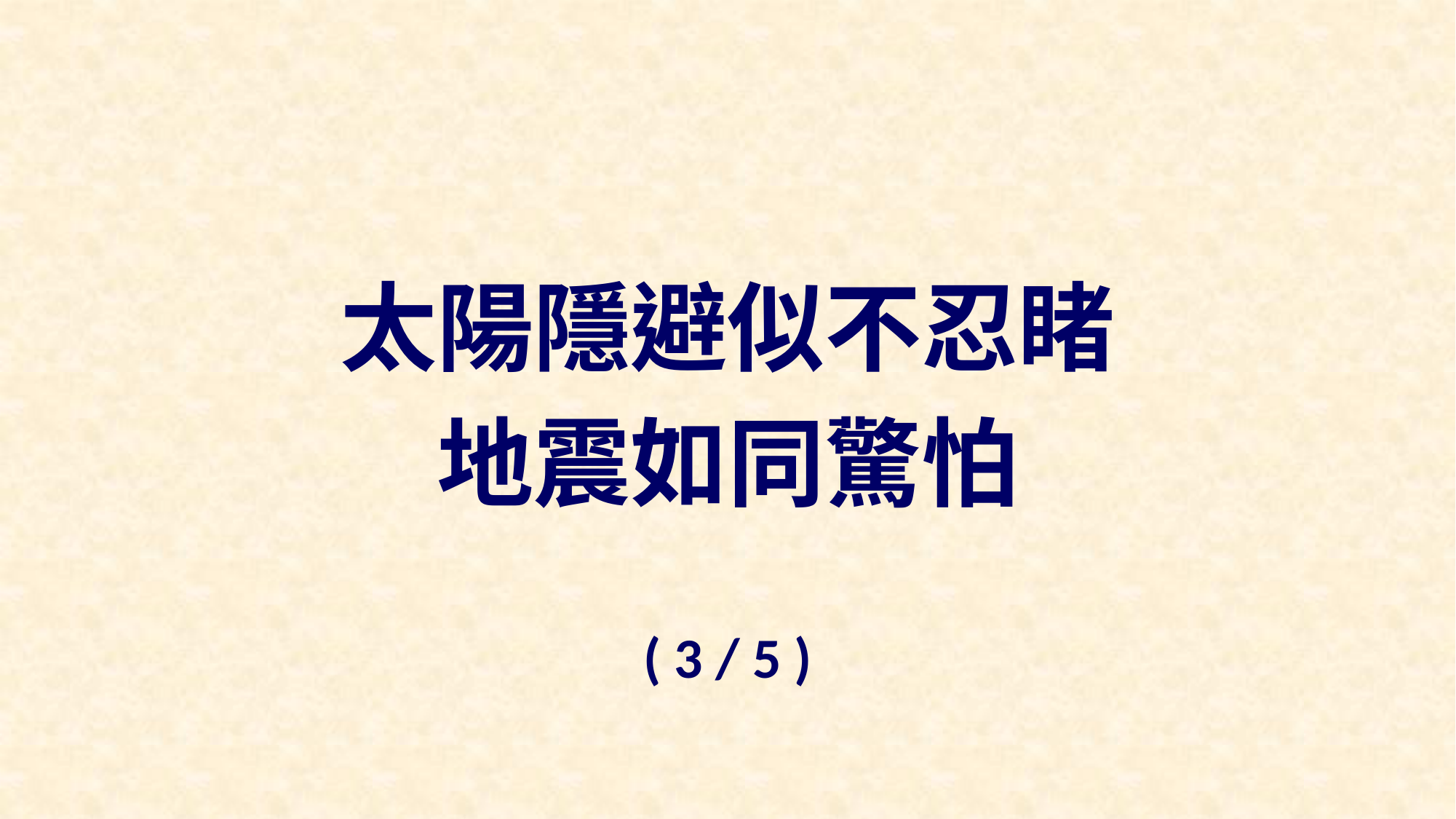

太陽隱避似不忍睹
地震如同驚怕
( 3 / 5 )